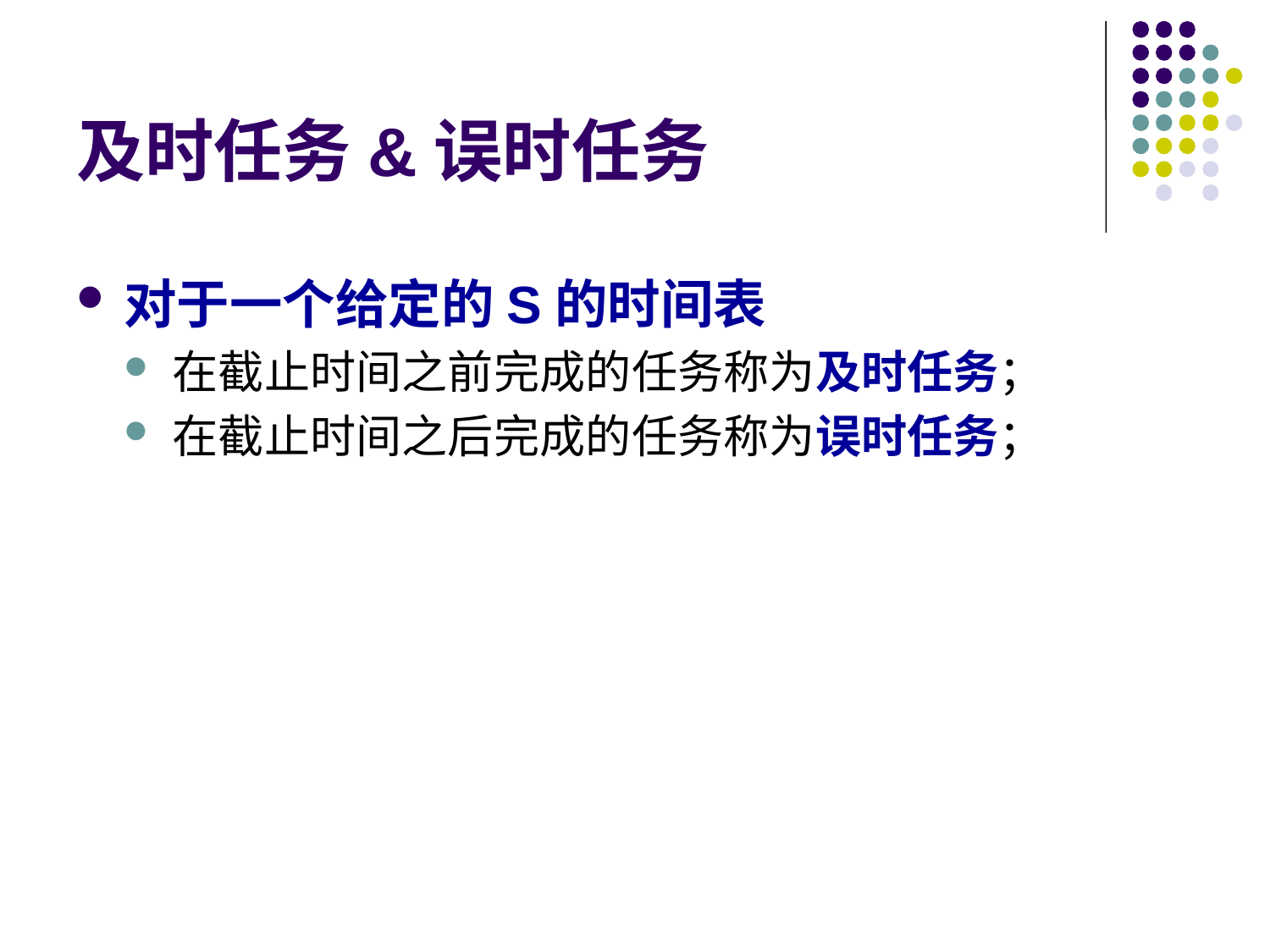

# 及时任务&误时任务
对于一个给定的S的时间表
在截止时间之前完成的任务称为及时任务；
在截止时间之后完成的任务称为误时任务；